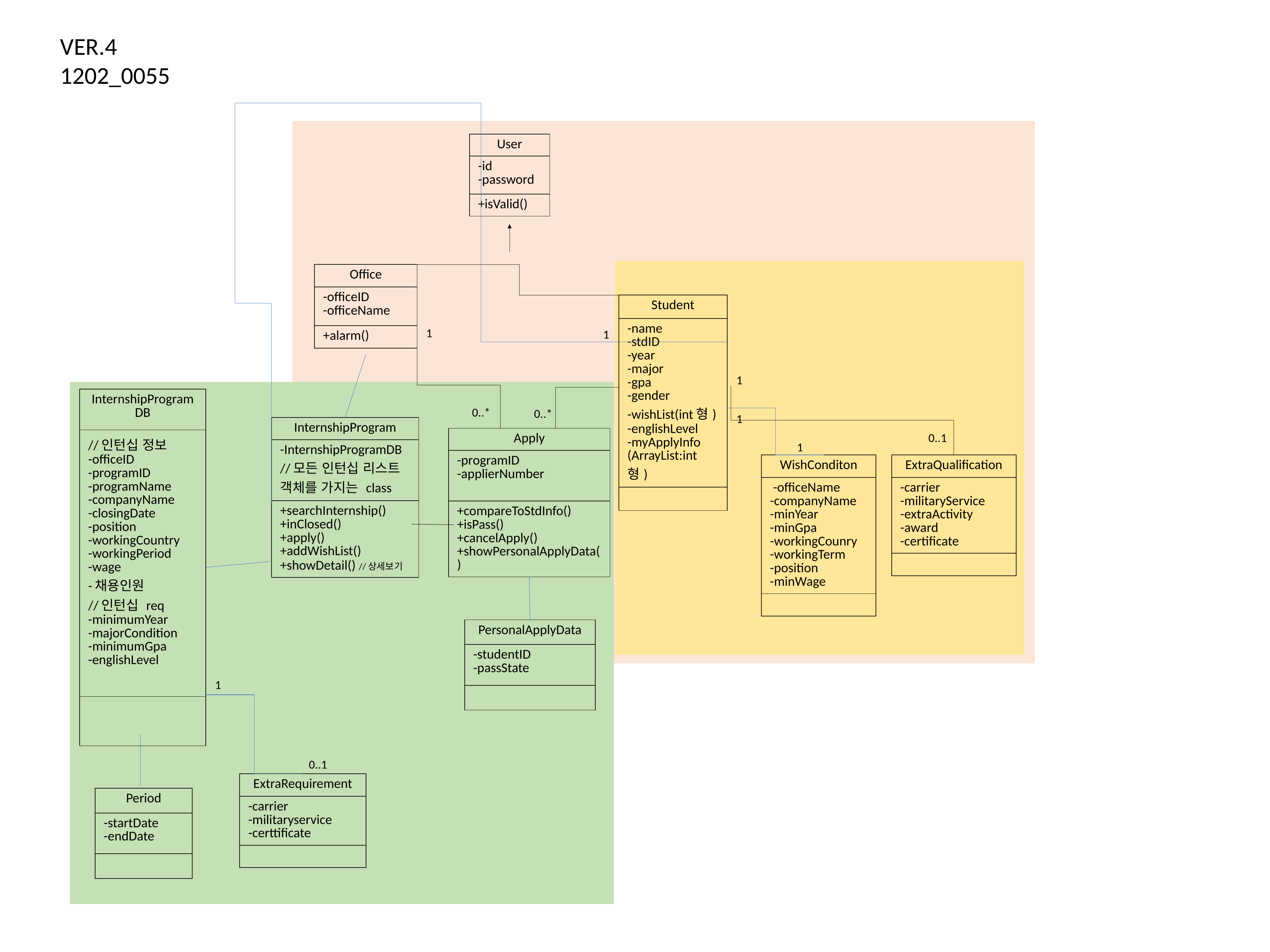

VER.4
1202_0055

| User |
| --- |
| -id -password |
| +isValid() |

| Office |
| --- |
| -officeID -officeName |
| +alarm() |
| Student |
| --- |
| -name -stdID -year -major -gpa -gender -wishList(int형) -englishLevel -myApplyInfo (ArrayList:int형) |
|  |
1
1
1

| InternshipProgramDB |
| --- |
| //인턴십 정보 -officeID -programID -programName -companyName -closingDate -position -workingCountry -workingPeriod -wage -채용인원 //인턴십 req -minimumYear -majorCondition -minimumGpa -englishLevel |
|  |
0..*
0..*
1
| InternshipProgram |
| --- |
| -InternshipProgramDB //모든 인턴십 리스트 객체를 가지는 class |
| +searchInternship() +inClosed() +apply() +addWishList() +showDetail() //상세보기 |
0..1
| Apply |
| --- |
| -programID -applierNumber |
| +compareToStdInfo() +isPass() +cancelApply() +showPersonalApplyData() |
1
| WishConditon |
| --- |
| -officeName -companyName -minYear -minGpa -workingCounry -workingTerm -position -minWage |
|  |
| ExtraQualification |
| --- |
| -carrier -militaryService -extraActivity -award -certificate |
|  |
| PersonalApplyData |
| --- |
| -studentID -passState |
|  |
1
0..1
| ExtraRequirement |
| --- |
| -carrier -militaryservice -certtificate |
|  |
| Period |
| --- |
| -startDate -endDate |
|  |